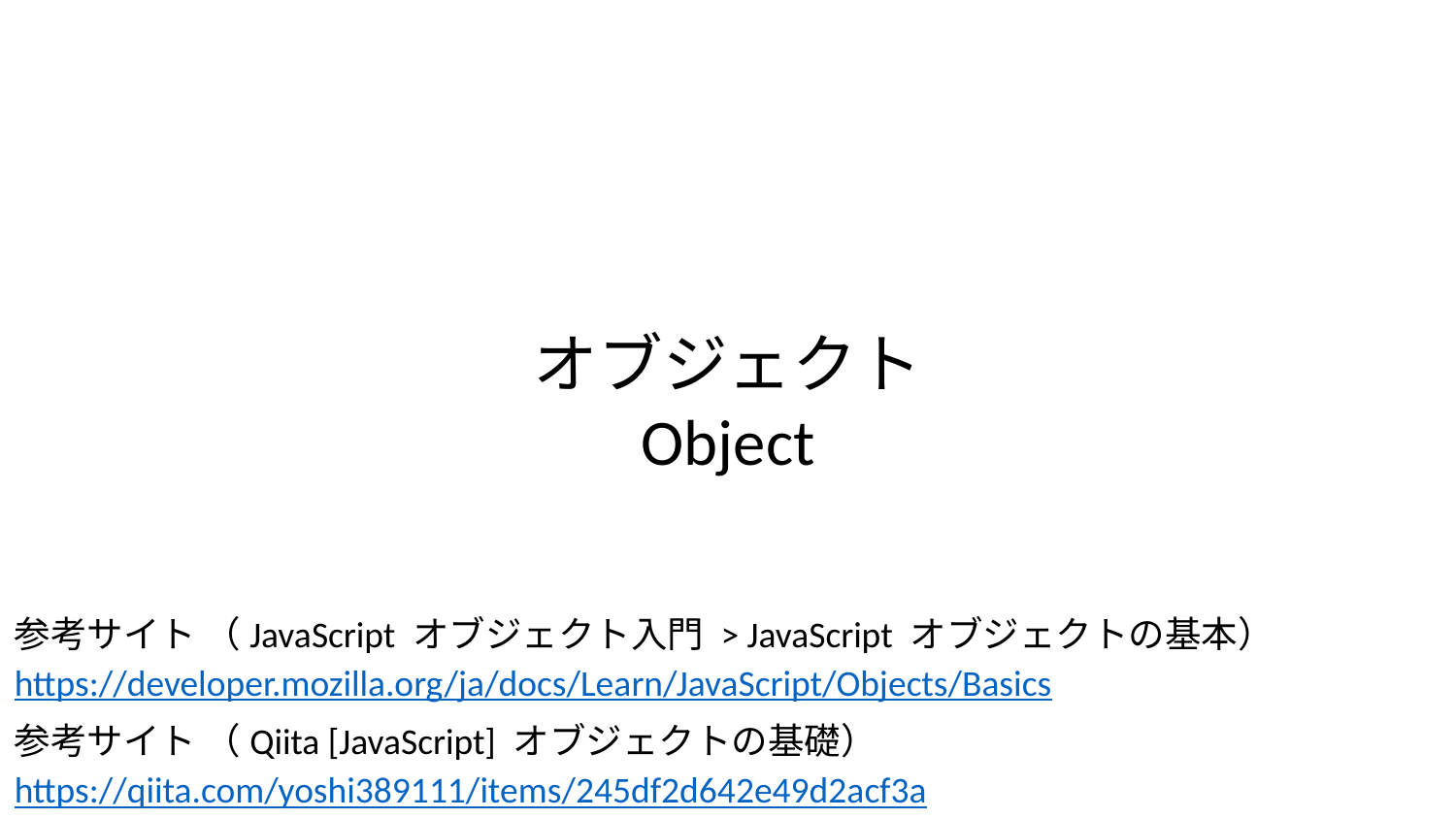

オブジェクト
Object
参考サイト （JavaScript オブジェクト入門 > JavaScript オブジェクトの基本）
https://developer.mozilla.org/ja/docs/Learn/JavaScript/Objects/Basics
参考サイト （Qiita [JavaScript] オブジェクトの基礎）
https://qiita.com/yoshi389111/items/245df2d642e49d2acf3a